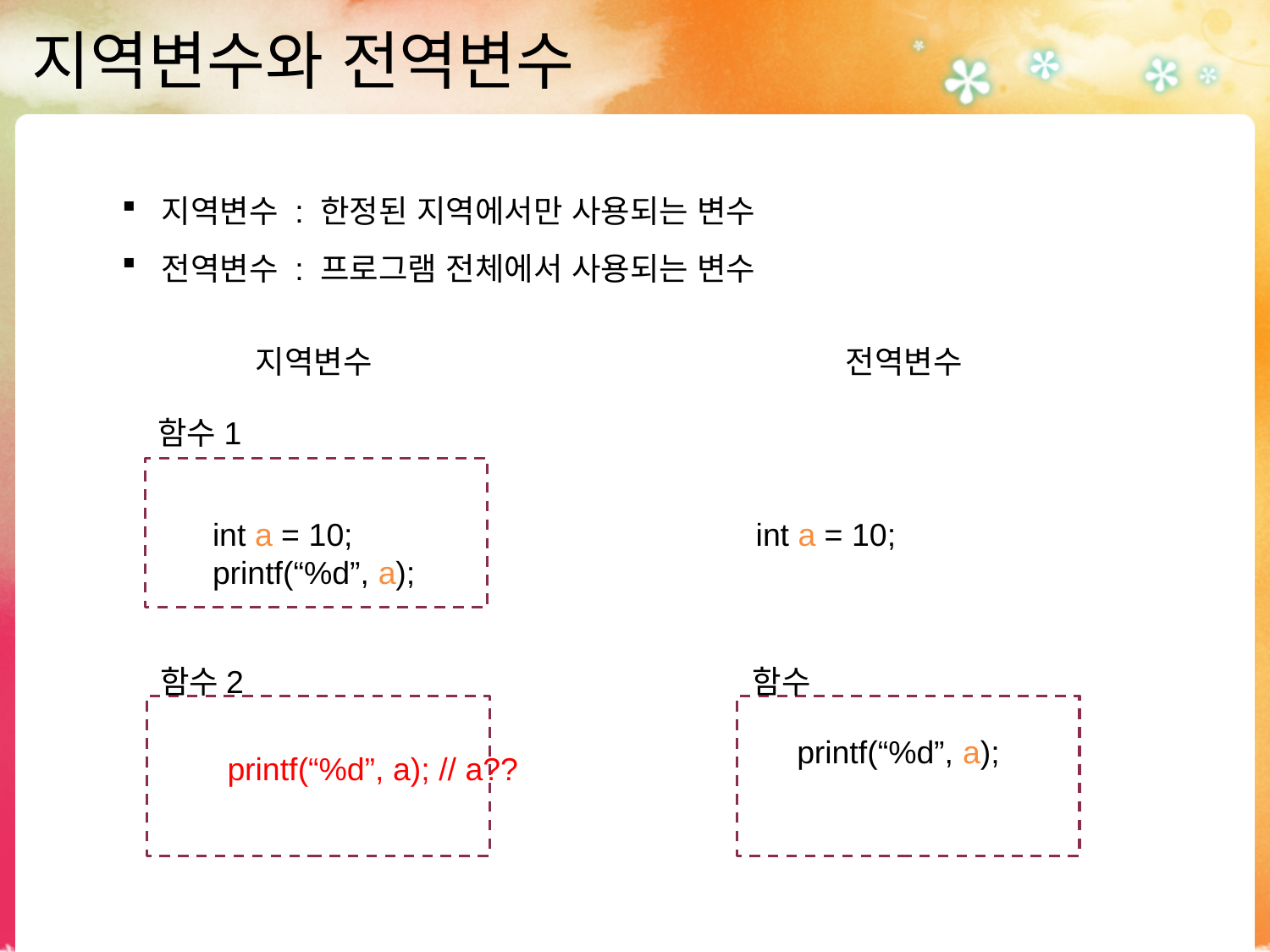

# 지역변수와 전역변수
지역변수 : 한정된 지역에서만 사용되는 변수
전역변수 : 프로그램 전체에서 사용되는 변수
지역변수
전역변수
함수1

int a = 10;
printf(“%d”, a);

int a = 10;
함수2
함수

printf(“%d”, a);
printf(“%d”, a); // a??